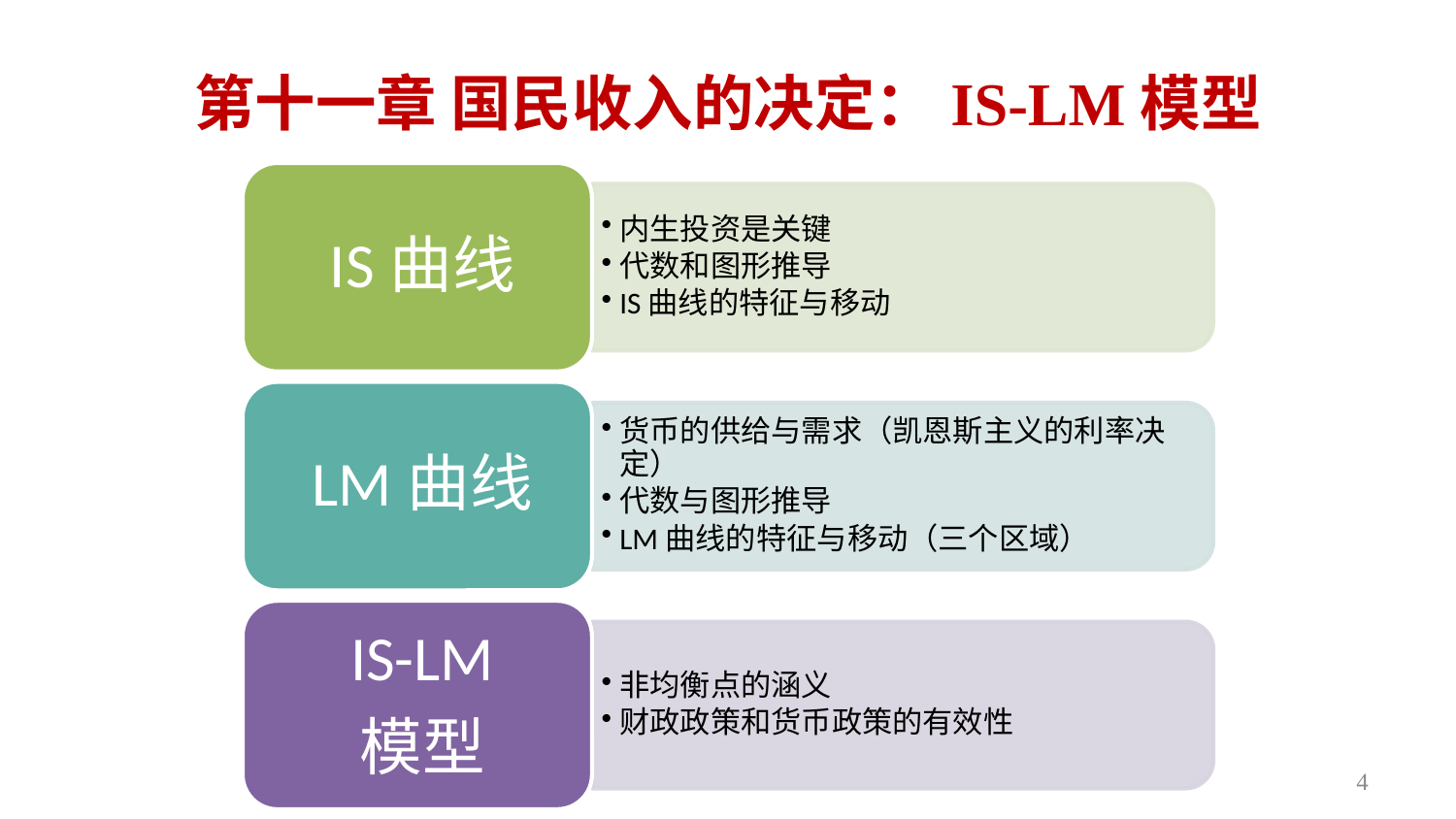

# 第十一章 国民收入的决定：IS-LM模型
内生投资是关键
代数和图形推导
IS曲线的特征与移动
IS曲线
货币的供给与需求（凯恩斯主义的利率决定）
代数与图形推导
LM曲线的特征与移动（三个区域）
LM曲线
非均衡点的涵义
财政政策和货币政策的有效性
IS-LM
模型
4